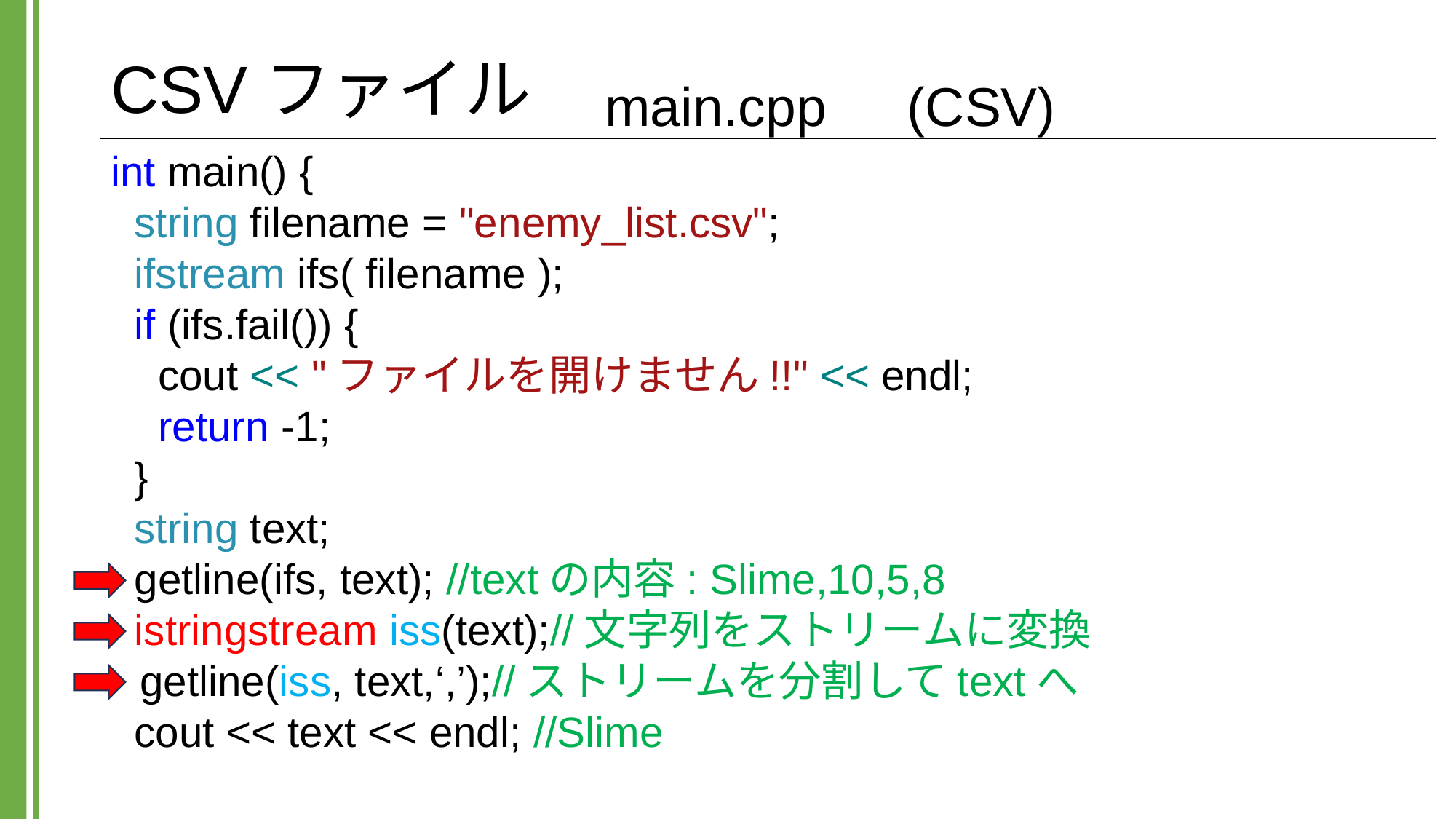

# CSVファイル
                　　　　　main.cpp　(CSV)

int main() {
  string filename = "enemy_list.csv";
  ifstream ifs( filename );
  if (ifs.fail()) {
    cout << "ファイルを開けません!!" << endl;
    return -1;
  }
  string text;
  getline(ifs, text); //textの内容: Slime,10,5,8
  istringstream iss(text);//文字列をストリームに変換
  getline(iss, text,‘,’);//ストリームを分割してtextへ
  cout << text << endl; //Slime